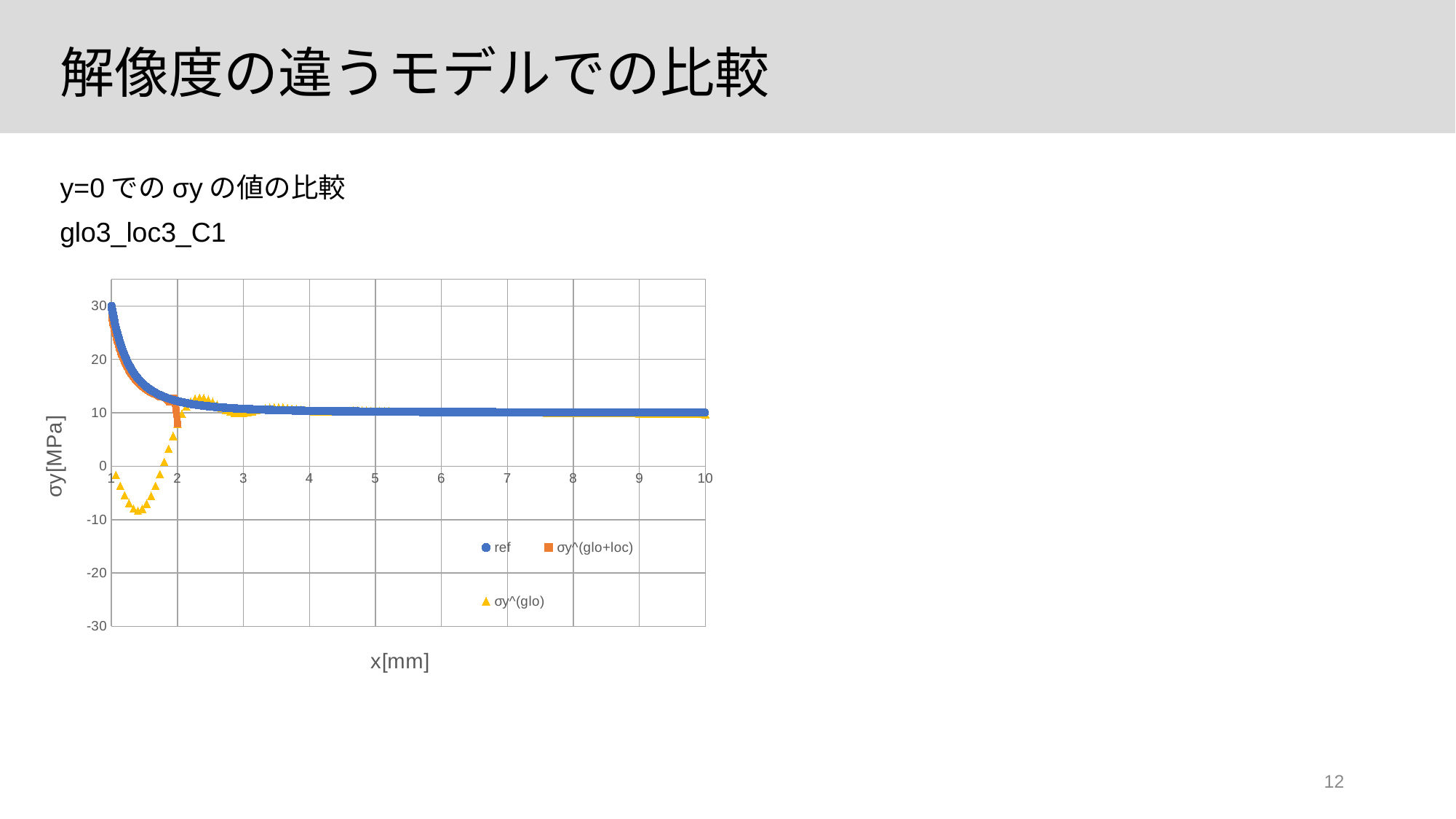

解像度の違うモデルでの比較
y=0でのσyの値の比較
glo3_loc3_C1

### Chart

| Category |  |  |  |
|---|---|---|---|
12